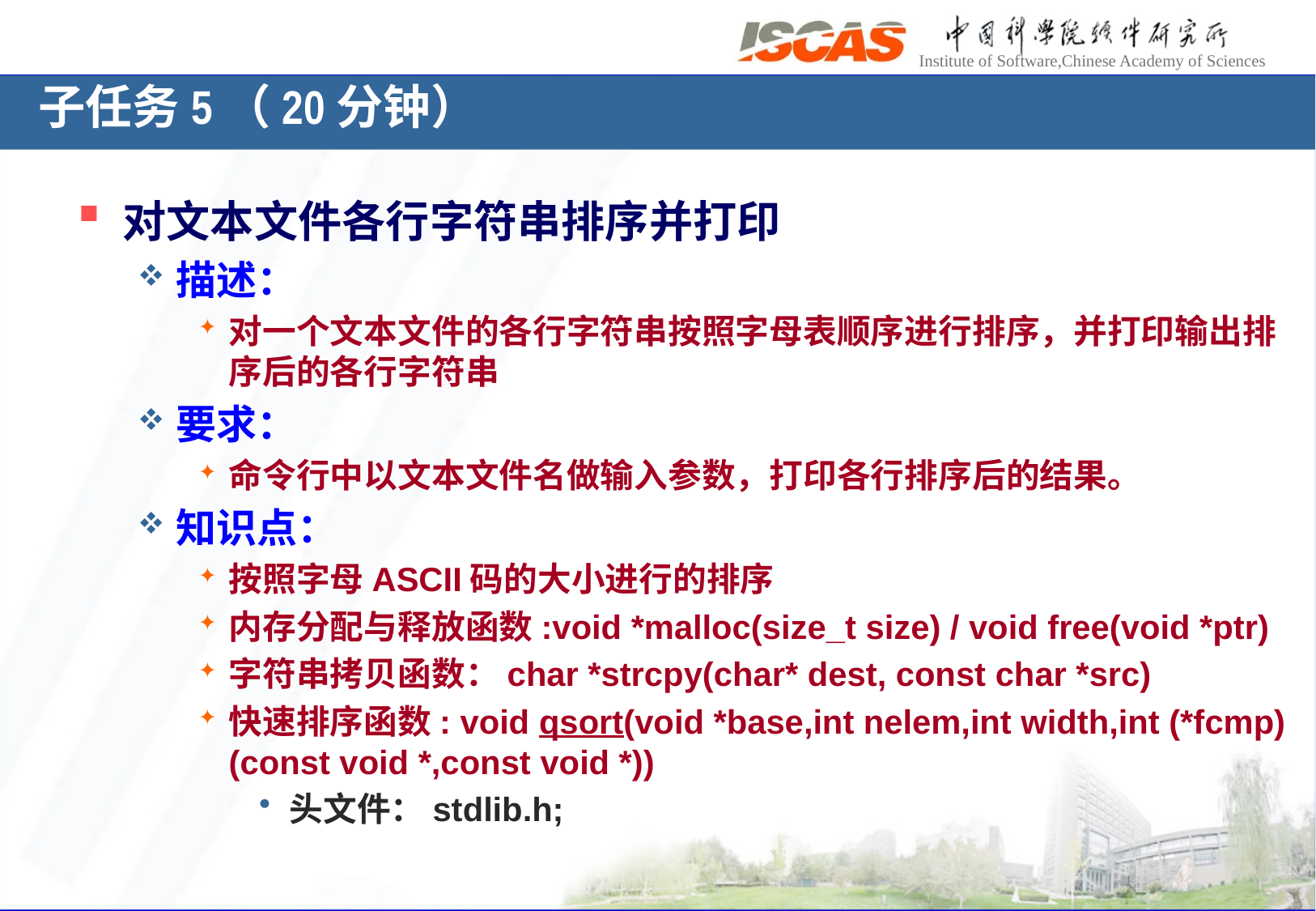

子任务5（20分钟）
对文本文件各行字符串排序并打印
描述：
对一个文本文件的各行字符串按照字母表顺序进行排序，并打印输出排序后的各行字符串
要求：
命令行中以文本文件名做输入参数，打印各行排序后的结果。
知识点：
按照字母ASCII码的大小进行的排序
内存分配与释放函数:void *malloc(size_t size) / void free(void *ptr)
字符串拷贝函数：char *strcpy(char* dest, const char *src)
快速排序函数: void qsort(void *base,int nelem,int width,int (*fcmp)(const void *,const void *))
头文件：stdlib.h;